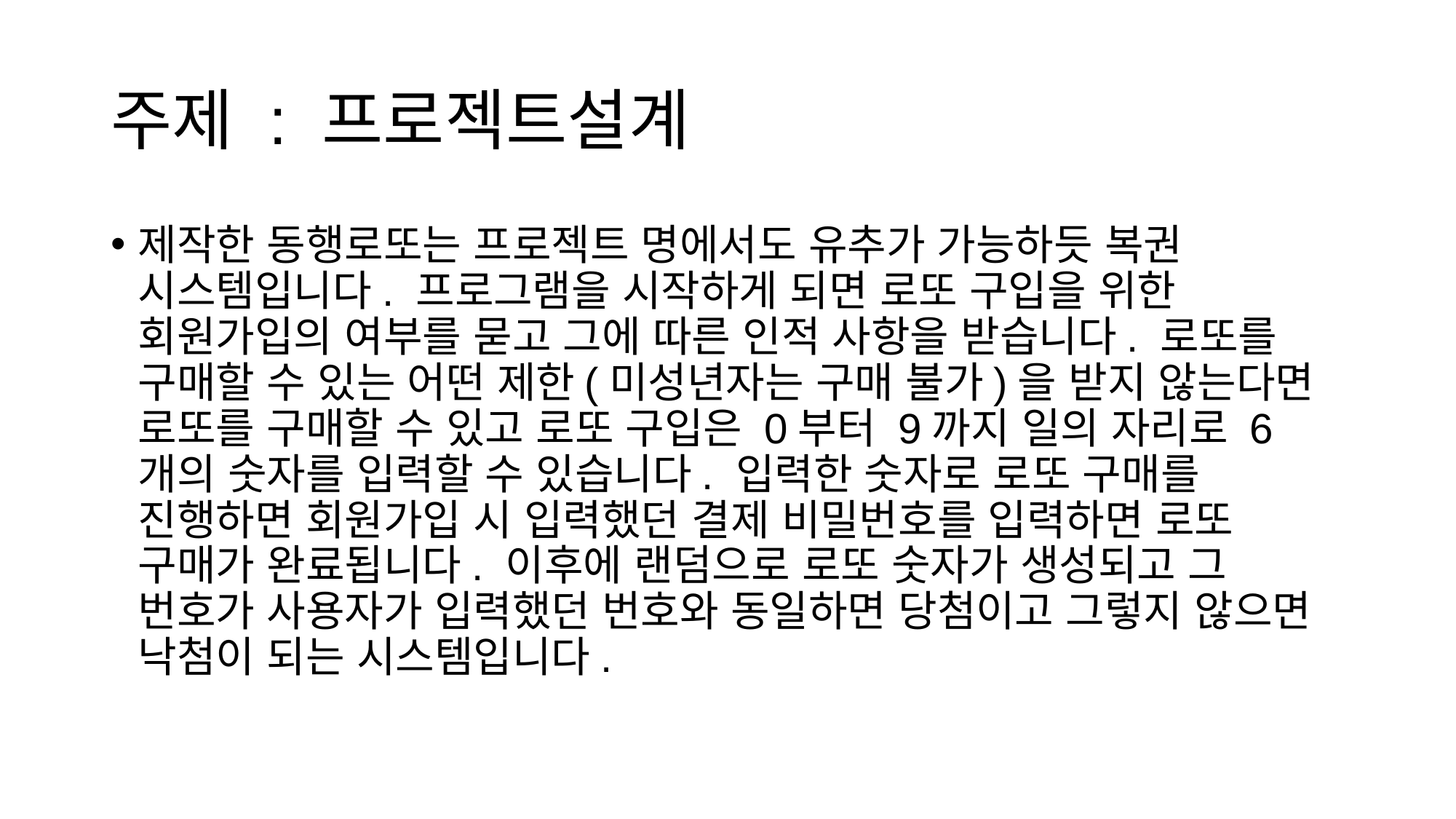

# 주제 : 프로젝트설계
제작한 동행로또는 프로젝트 명에서도 유추가 가능하듯 복권 시스템입니다. 프로그램을 시작하게 되면 로또 구입을 위한 회원가입의 여부를 묻고 그에 따른 인적 사항을 받습니다. 로또를 구매할 수 있는 어떤 제한(미성년자는 구매 불가)을 받지 않는다면 로또를 구매할 수 있고 로또 구입은 0부터 9까지 일의 자리로 6개의 숫자를 입력할 수 있습니다. 입력한 숫자로 로또 구매를 진행하면 회원가입 시 입력했던 결제 비밀번호를 입력하면 로또 구매가 완료됩니다. 이후에 랜덤으로 로또 숫자가 생성되고 그 번호가 사용자가 입력했던 번호와 동일하면 당첨이고 그렇지 않으면 낙첨이 되는 시스템입니다.